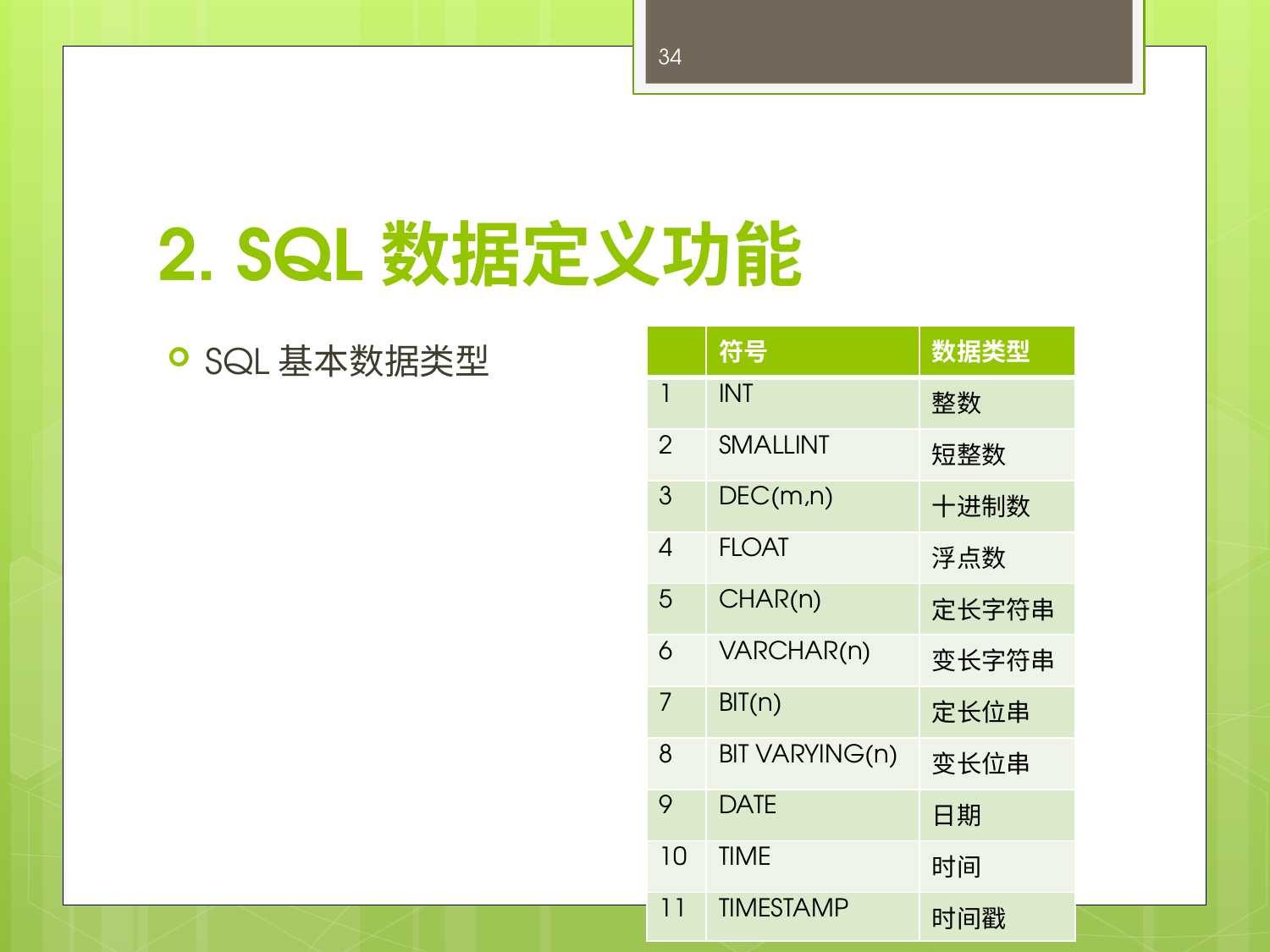

34
# 2. SQL数据定义功能
SQL基本数据类型
|  | 符号 | 数据类型 |
| --- | --- | --- |
| 1 | INT | 整数 |
| 2 | SMALLINT | 短整数 |
| 3 | DEC(m,n) | 十进制数 |
| 4 | FLOAT | 浮点数 |
| 5 | CHAR(n) | 定长字符串 |
| 6 | VARCHAR(n) | 变长字符串 |
| 7 | BIT(n) | 定长位串 |
| 8 | BIT VARYING(n) | 变长位串 |
| 9 | DATE | 日期 |
| 10 | TIME | 时间 |
| 11 | TIMESTAMP | 时间戳 |